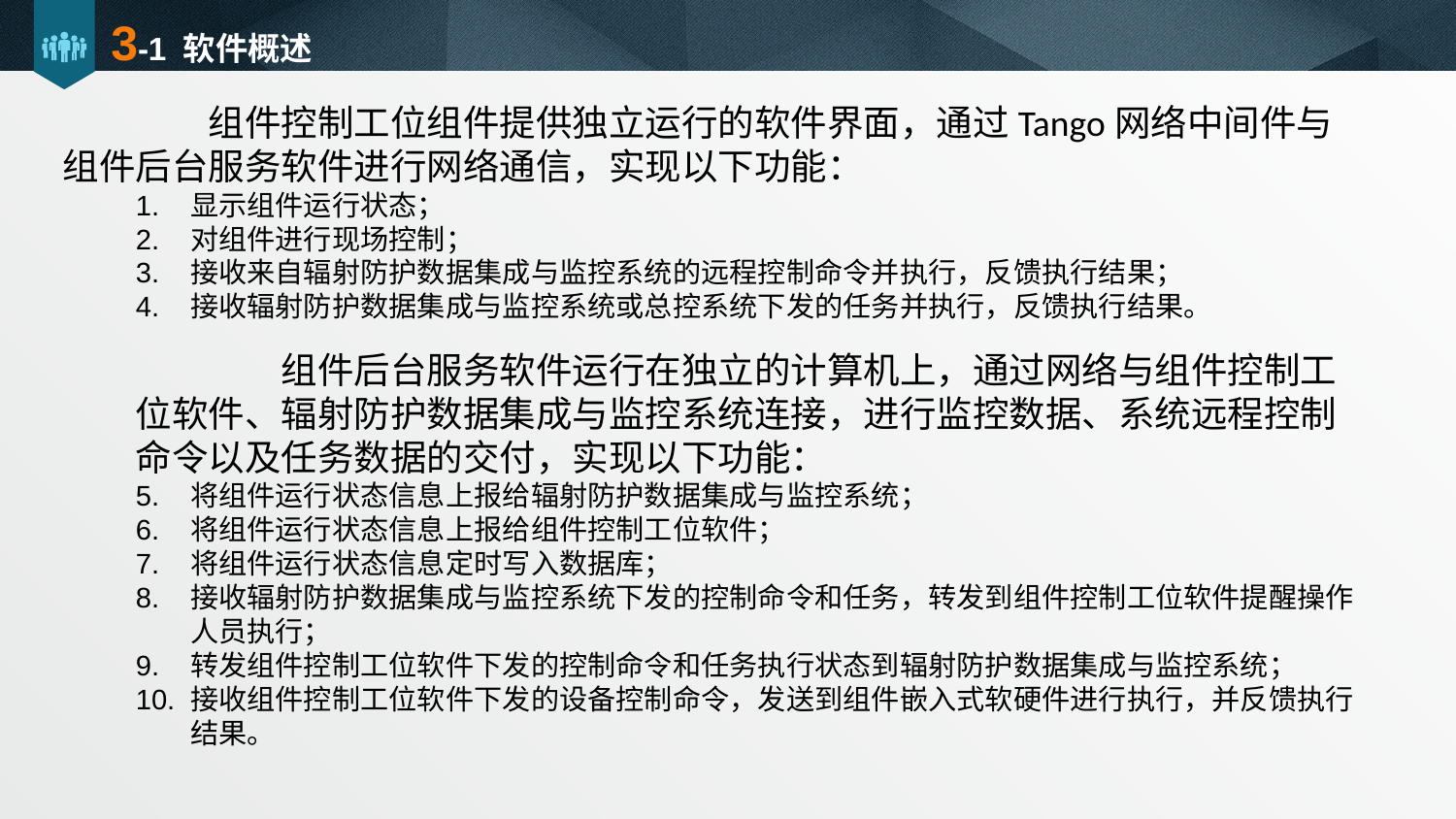

# 3-1 软件概述

	组件控制工位组件提供独立运行的软件界面，通过Tango网络中间件与组件后台服务软件进行网络通信，实现以下功能：
显示组件运行状态；
对组件进行现场控制；
接收来自辐射防护数据集成与监控系统的远程控制命令并执行，反馈执行结果；
接收辐射防护数据集成与监控系统或总控系统下发的任务并执行，反馈执行结果。

	组件后台服务软件运行在独立的计算机上，通过网络与组件控制工位软件、辐射防护数据集成与监控系统连接，进行监控数据、系统远程控制命令以及任务数据的交付，实现以下功能：
将组件运行状态信息上报给辐射防护数据集成与监控系统；
将组件运行状态信息上报给组件控制工位软件；
将组件运行状态信息定时写入数据库；
接收辐射防护数据集成与监控系统下发的控制命令和任务，转发到组件控制工位软件提醒操作人员执行；
转发组件控制工位软件下发的控制命令和任务执行状态到辐射防护数据集成与监控系统；
接收组件控制工位软件下发的设备控制命令，发送到组件嵌入式软硬件进行执行，并反馈执行结果。